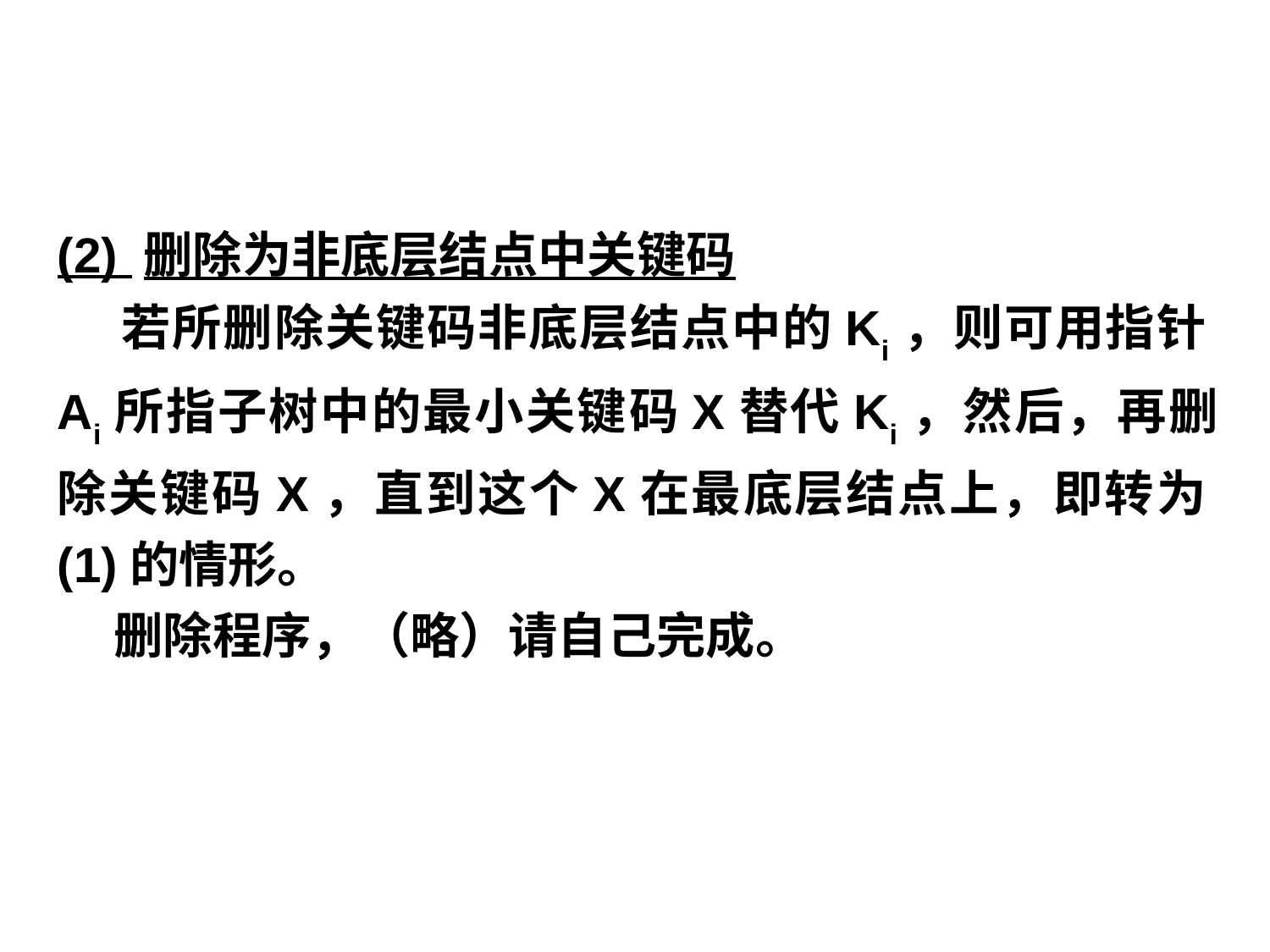

(2) 删除为非底层结点中关键码
    若所删除关键码非底层结点中的Ki，则可用指针Ai所指子树中的最小关键码X替代Ki，然后，再删除关键码X，直到这个X在最底层结点上，即转为(1)的情形。
    删除程序，（略）请自己完成。